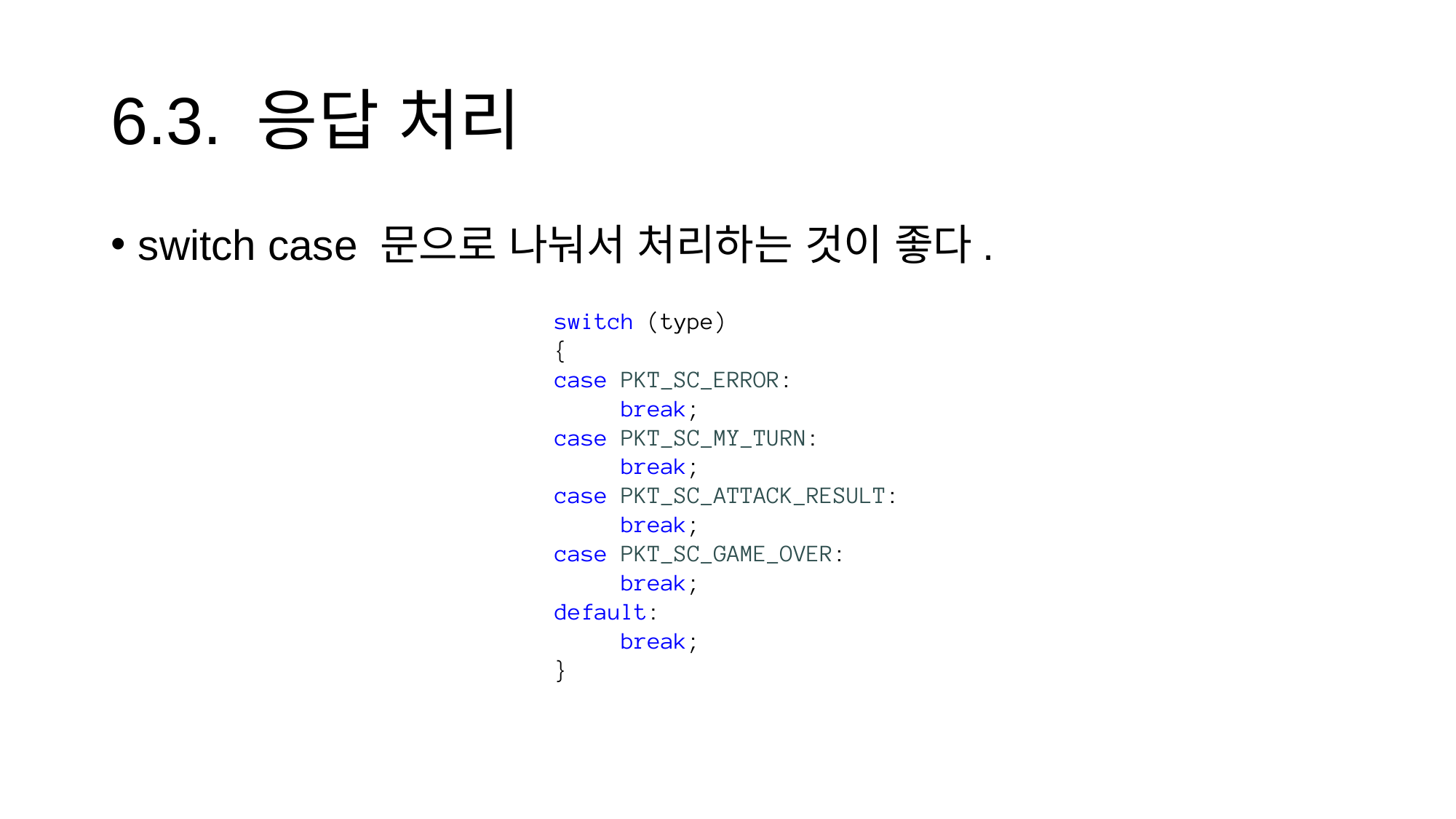

# 6.3. 응답 처리
switch case 문으로 나눠서 처리하는 것이 좋다.
switch (type)
{
case PKT_SC_ERROR:
     break;
case PKT_SC_MY_TURN:
     break;
case PKT_SC_ATTACK_RESULT:
     break;
case PKT_SC_GAME_OVER:
     break;
default:
     break;
}